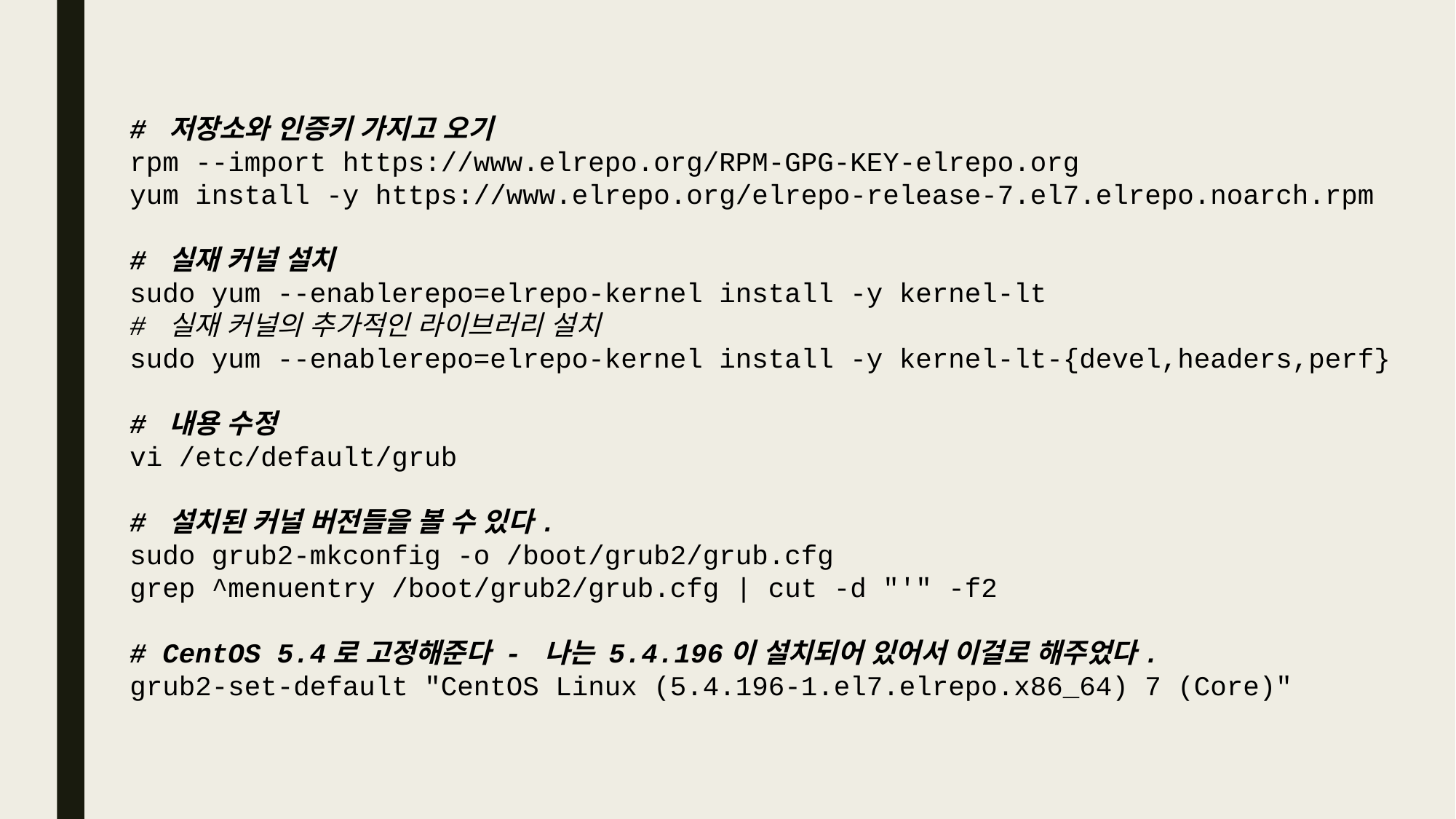

# 저장소와 인증키 가지고 오기
rpm --import https://www.elrepo.org/RPM-GPG-KEY-elrepo.org
yum install -y https://www.elrepo.org/elrepo-release-7.el7.elrepo.noarch.rpm

# 실재 커널 설치
sudo yum --enablerepo=elrepo-kernel install -y kernel-lt
# 실재 커널의 추가적인 라이브러리 설치
sudo yum --enablerepo=elrepo-kernel install -y kernel-lt-{devel,headers,perf}

# 내용 수정
vi /etc/default/grub

# 설치된 커널 버전들을 볼 수 있다.
sudo grub2-mkconfig -o /boot/grub2/grub.cfg
grep ^menuentry /boot/grub2/grub.cfg | cut -d "'" -f2

# CentOS 5.4로 고정해준다 - 나는 5.4.196이 설치되어 있어서 이걸로 해주었다.
grub2-set-default "CentOS Linux (5.4.196-1.el7.elrepo.x86_64) 7 (Core)"